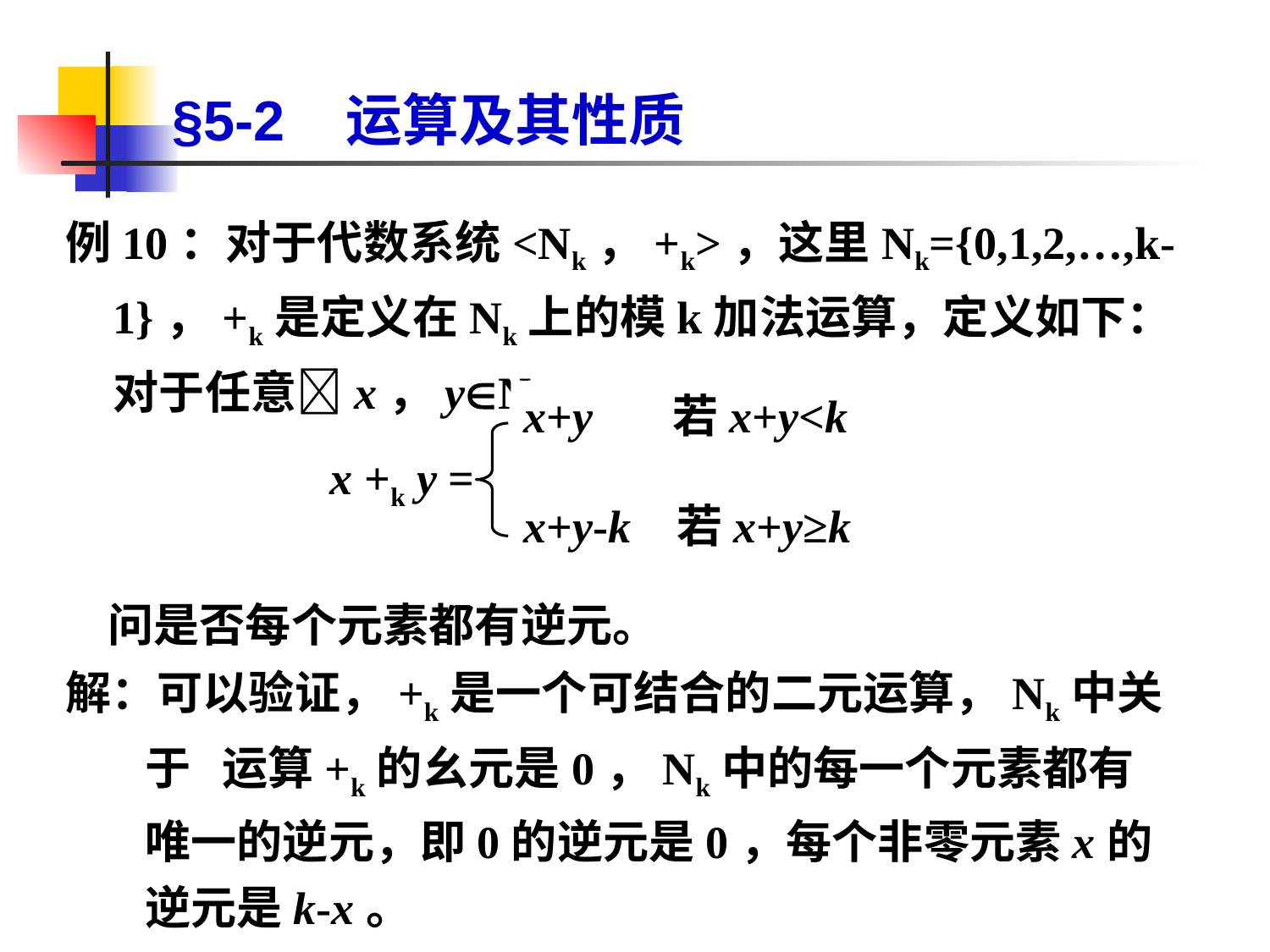

# §5-2   运算及其性质
例10：对于代数系统<Nk，+k>，这里Nk={0,1,2,…,k-1}，+k是定义在Nk上的模k加法运算，定义如下：对于任意∀x，y∈Nk

   问是否每个元素都有逆元。
x+y      若x+y<k

x+y-k   若x+y≥k

x +k y =
解：可以验证，+k是一个可结合的二元运算，Nk中关于   运算+k的幺元是0，Nk中的每一个元素都有唯一的逆元，即0的逆元是0，每个非零元素x的逆元是k-x。
40